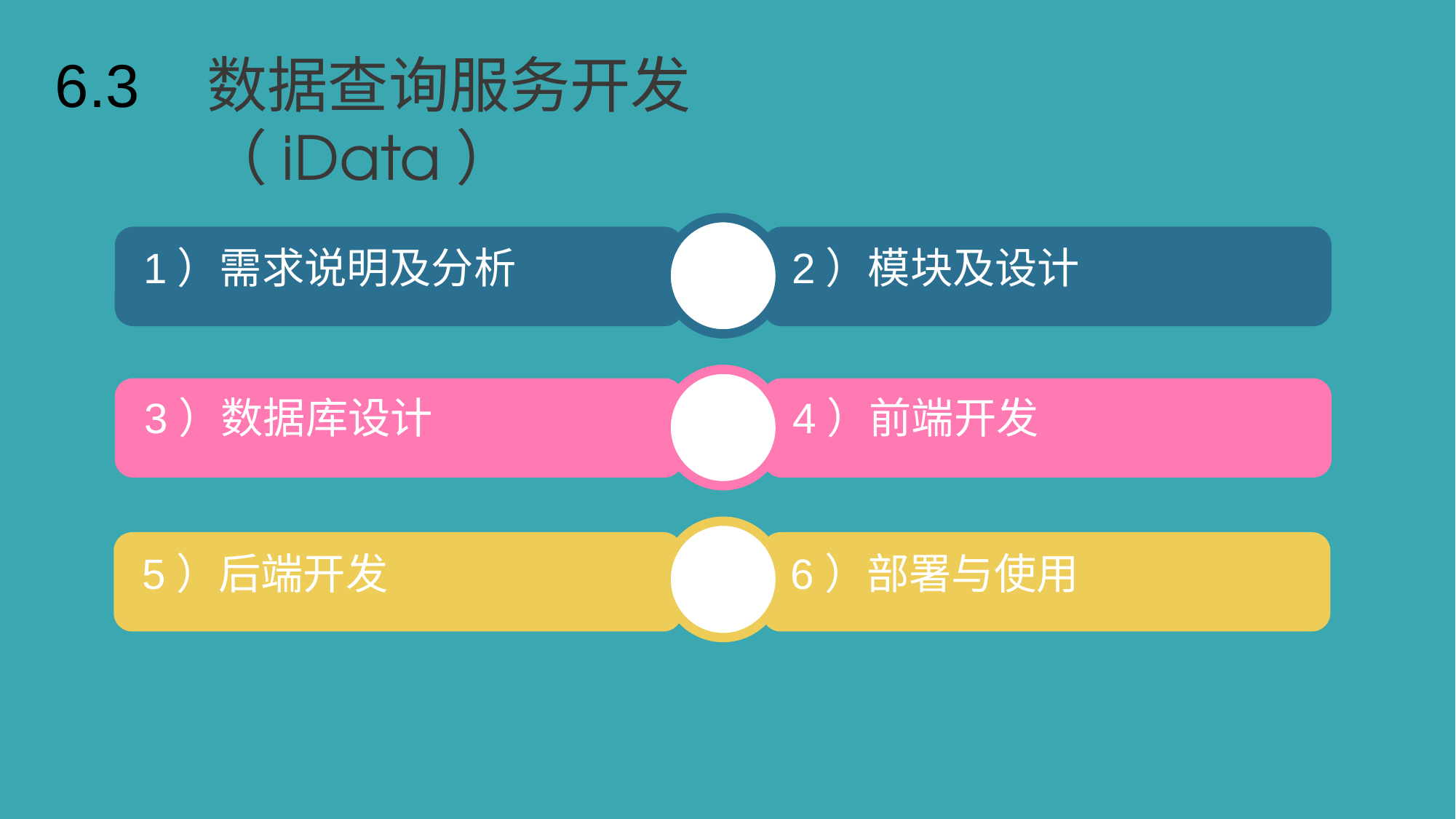

6.3
数据查询服务开发（iData）

1）需求说明及分析
2）模块及设计

3）数据库设计
4）前端开发

5）后端开发
6）部署与使用